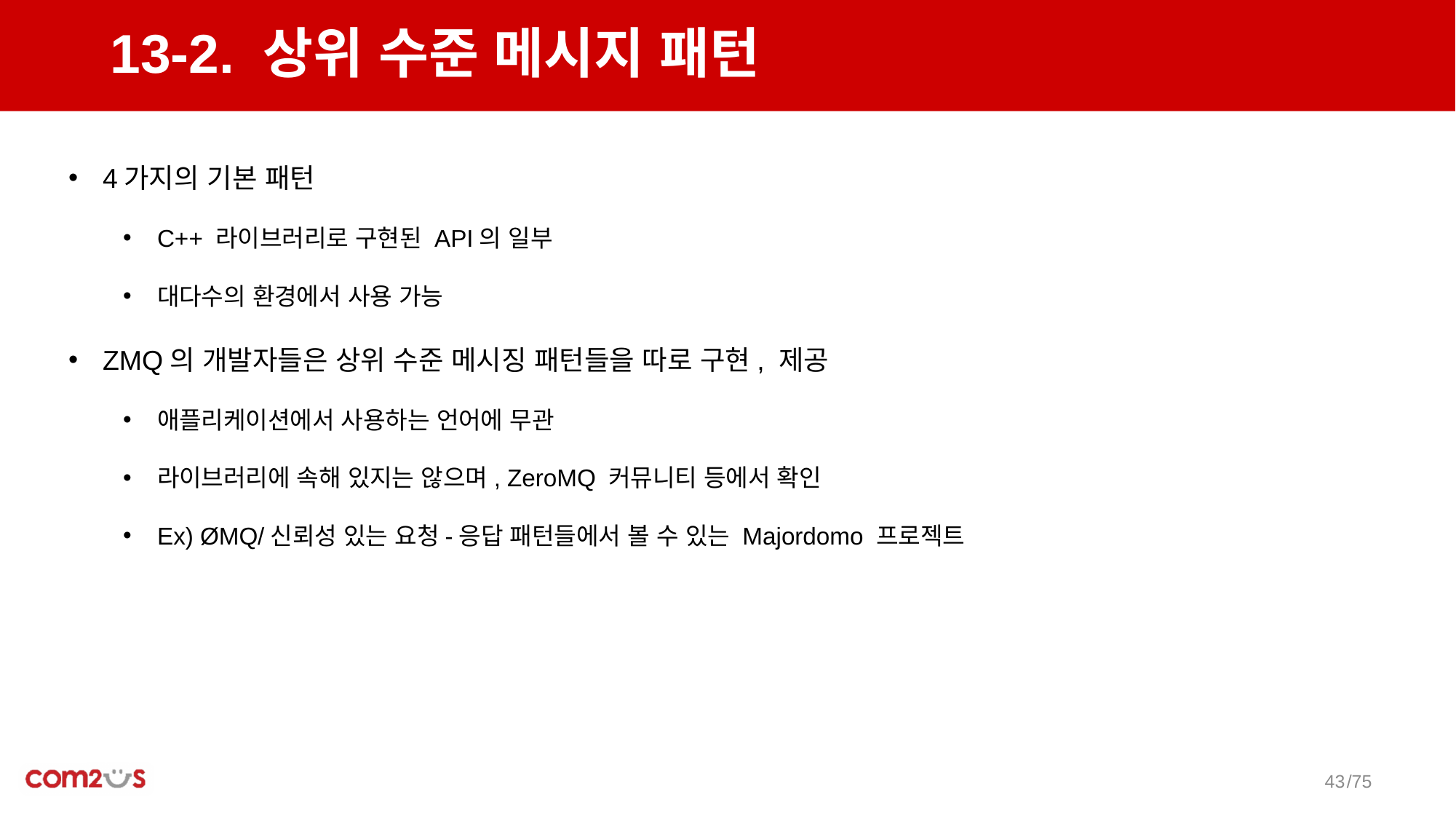

# 13-2. 상위 수준 메시지 패턴
4가지의 기본 패턴

C++ 라이브러리로 구현된 API의 일부

대다수의 환경에서 사용 가능

ZMQ의 개발자들은 상위 수준 메시징 패턴들을 따로 구현, 제공

애플리케이션에서 사용하는 언어에 무관

라이브러리에 속해 있지는 않으며, ZeroMQ 커뮤니티 등에서 확인

Ex) ØMQ/신뢰성 있는 요청-응답 패턴들에서 볼 수 있는 Majordomo 프로젝트

43